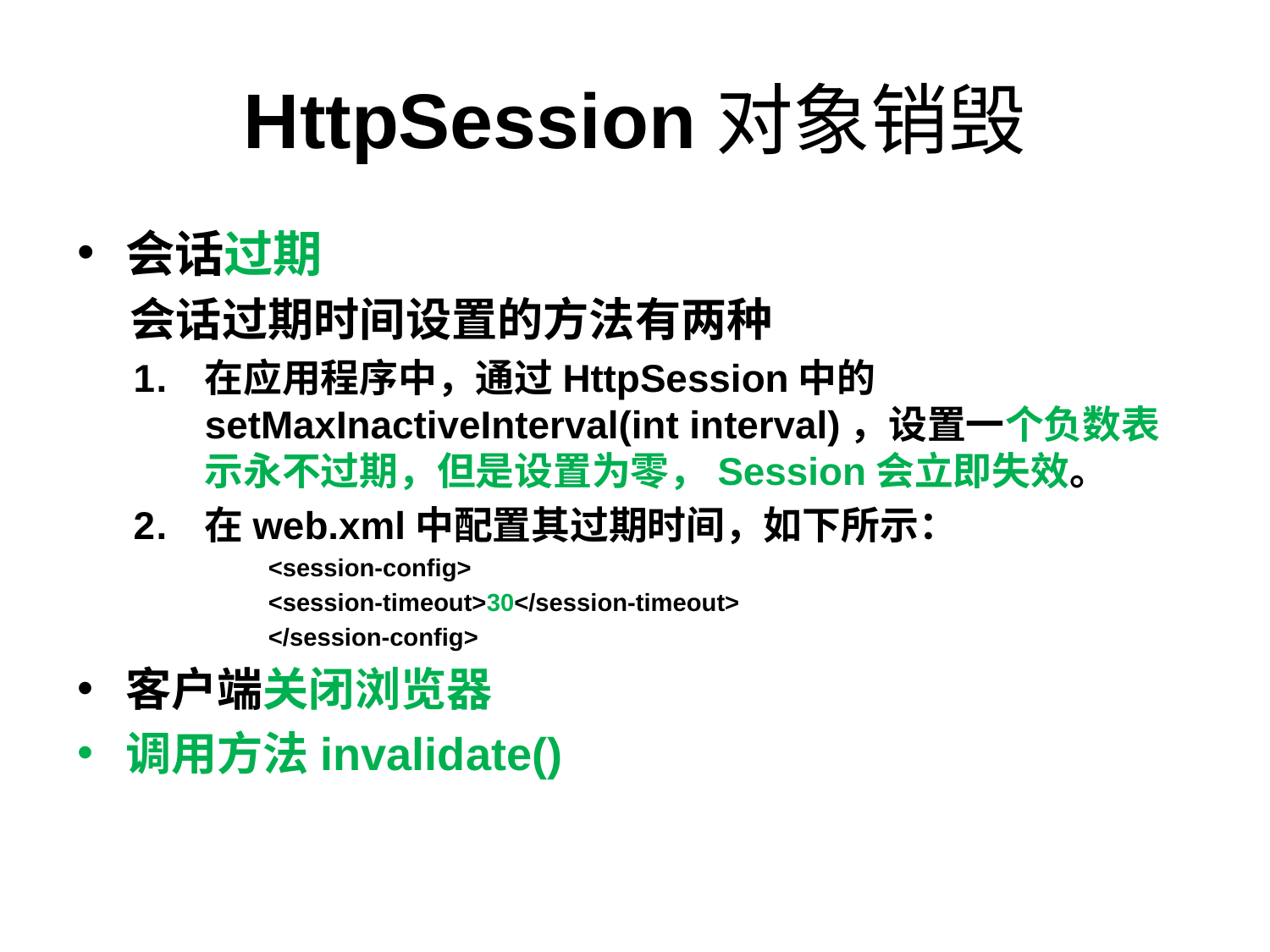

HttpSession对象销毁
会话过期
    会话过期时间设置的方法有两种
在应用程序中，通过HttpSession中的setMaxInactiveInterval(int interval)，设置一个负数表示永不过期，但是设置为零，Session会立即失效。
在web.xml中配置其过期时间，如下所示：
<session-config>
<session-timeout>30</session-timeout>
</session-config>
客户端关闭浏览器
调用方法invalidate()